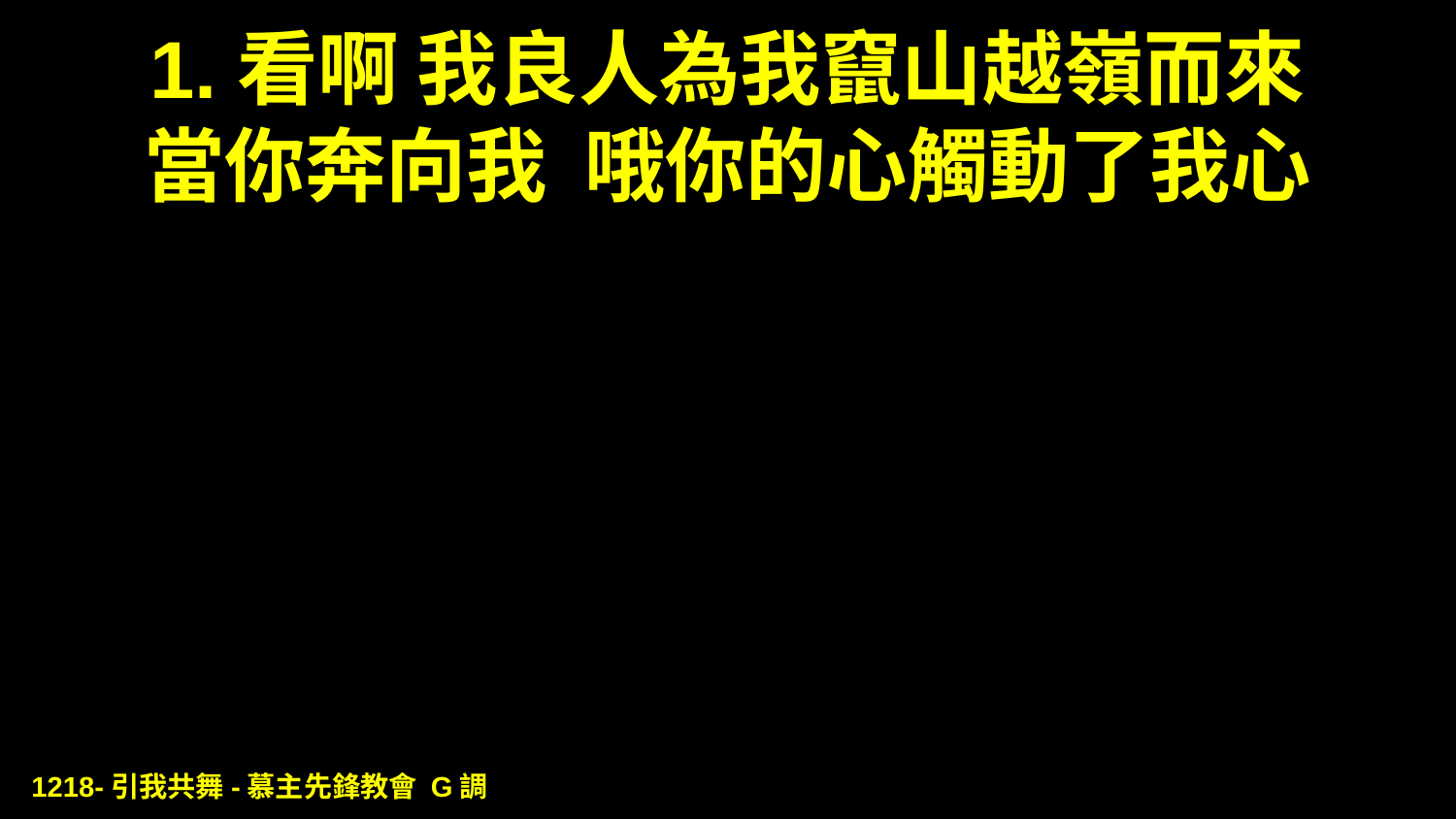

# 1.看啊 我良人為我竄山越嶺而來 當你奔向我  哦你的心觸動了我心
1218-引我共舞-慕主先鋒教會 G調